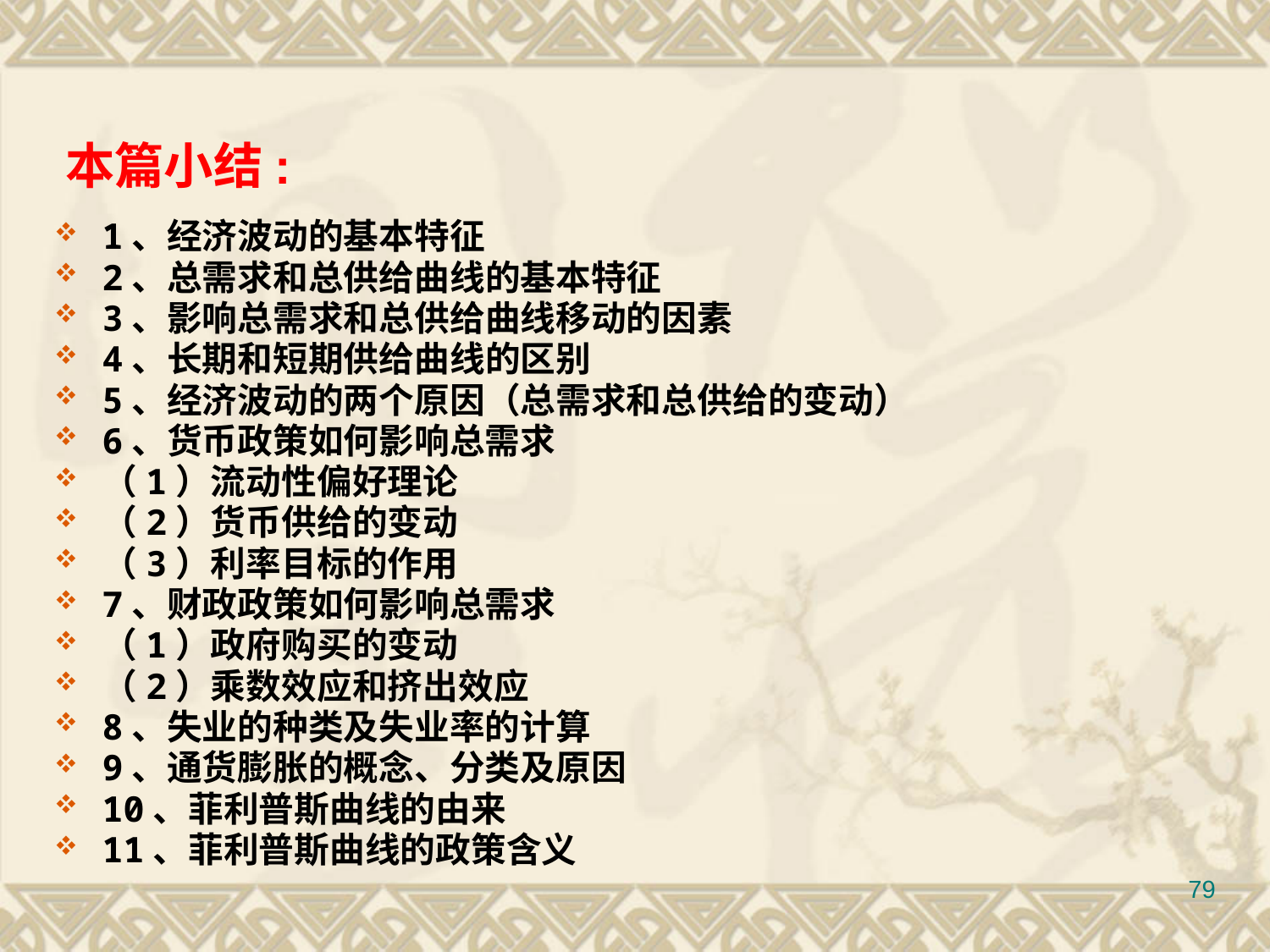

# 本篇小结:
1、经济波动的基本特征
2、总需求和总供给曲线的基本特征
3、影响总需求和总供给曲线移动的因素
4、长期和短期供给曲线的区别
5、经济波动的两个原因（总需求和总供给的变动）
6、货币政策如何影响总需求
（1）流动性偏好理论
（2）货币供给的变动
（3）利率目标的作用
7、财政政策如何影响总需求
（1）政府购买的变动
（2）乘数效应和挤出效应
8、失业的种类及失业率的计算
9、通货膨胀的概念、分类及原因
10、菲利普斯曲线的由来
11、菲利普斯曲线的政策含义

79